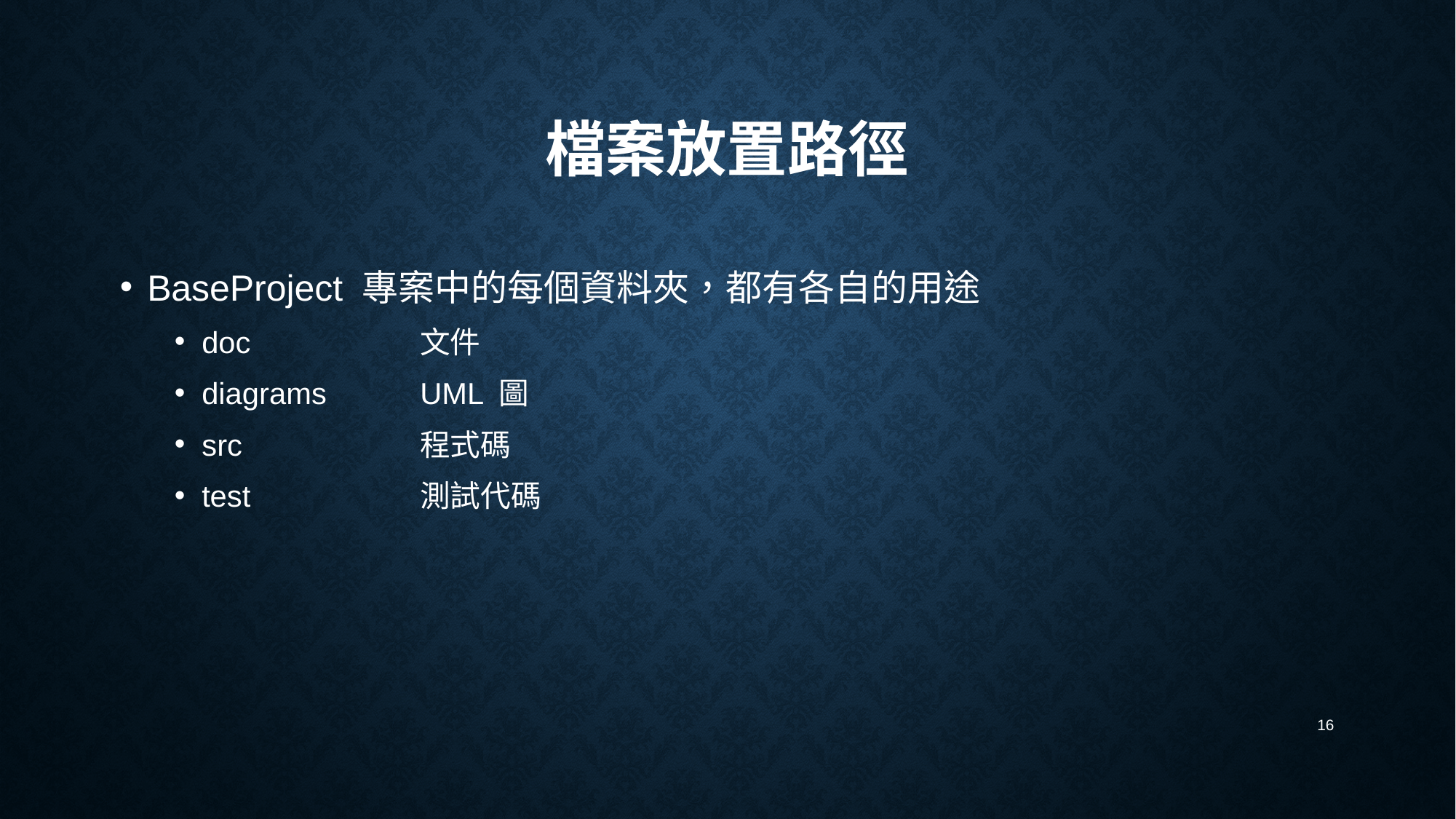

# 檔案放置路徑
BaseProject 專案中的每個資料夾，都有各自的用途
doc		文件
diagrams	UML 圖
src		程式碼
test		測試代碼
16